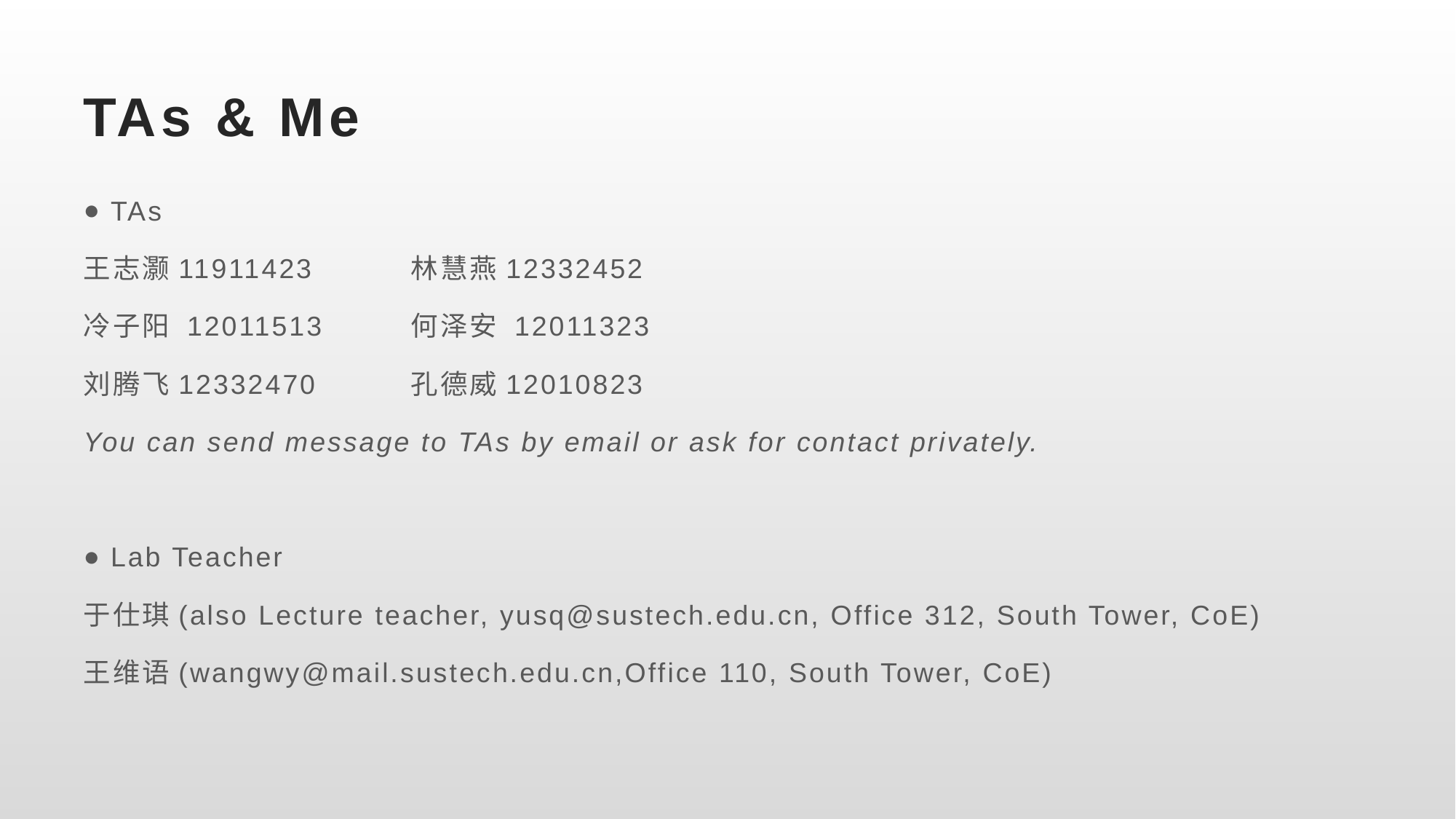

# TAs & Me
TAs
王志灏11911423	林慧燕12332452
冷子阳 12011513	何泽安 12011323
刘腾飞12332470	孔德威12010823
You can send message to TAs by email or ask for contact privately.

Lab Teacher
于仕琪(also Lecture teacher, yusq@sustech.edu.cn, Office 312, South Tower, CoE)
王维语(wangwy@mail.sustech.edu.cn,Office 110, South Tower, CoE)